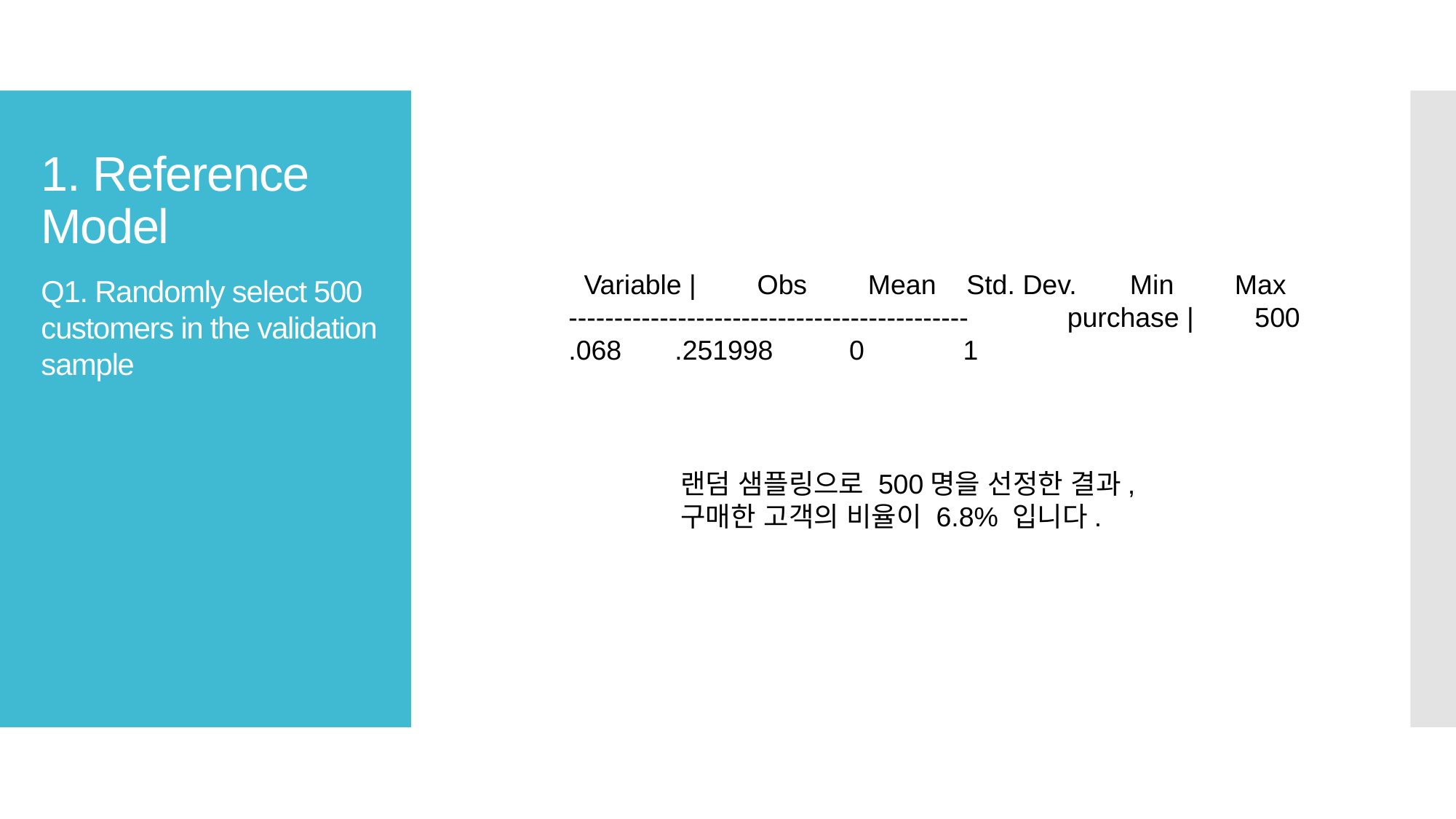

# 1. Reference Model
Q1. Randomly select 500 customers in the validation sample
  Variable |        Obs        Mean    Std. Dev.       Min        Max
--------------------------------------------             purchase |        500        .068       .251998          0             1

랜덤 샘플링으로 500명을 선정한 결과,
구매한 고객의 비율이 6.8% 입니다.